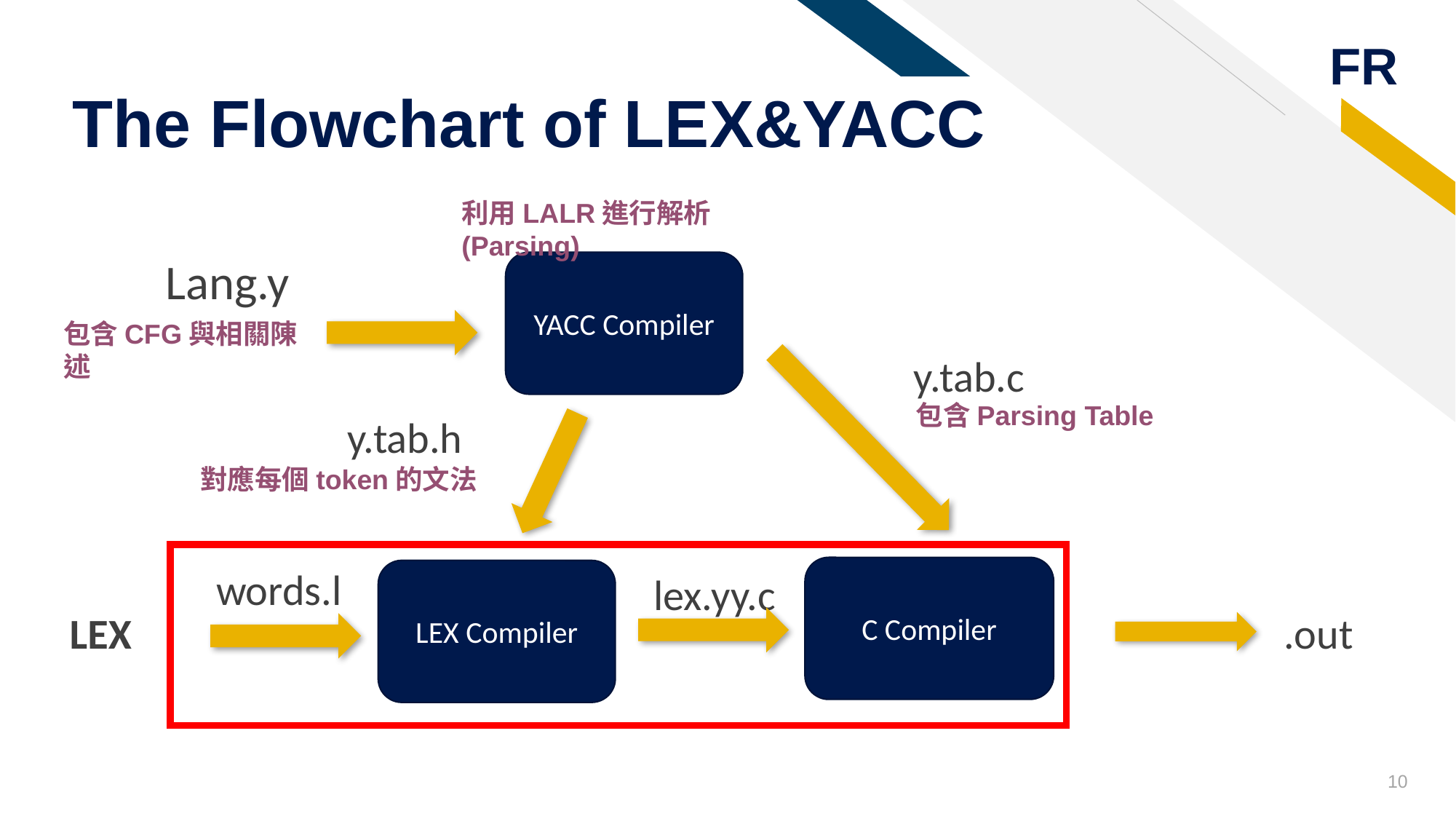

# The Flowchart of LEX&YACC
利用LALR進行解析(Parsing)
Lang.y
YACC Compiler

包含CFG與相關陳述
y.tab.c
包含Parsing Table
y.tab.h

對應每個token的文法

C Compiler
words.l
LEX Compiler
lex.yy.c

LEX
.out

10